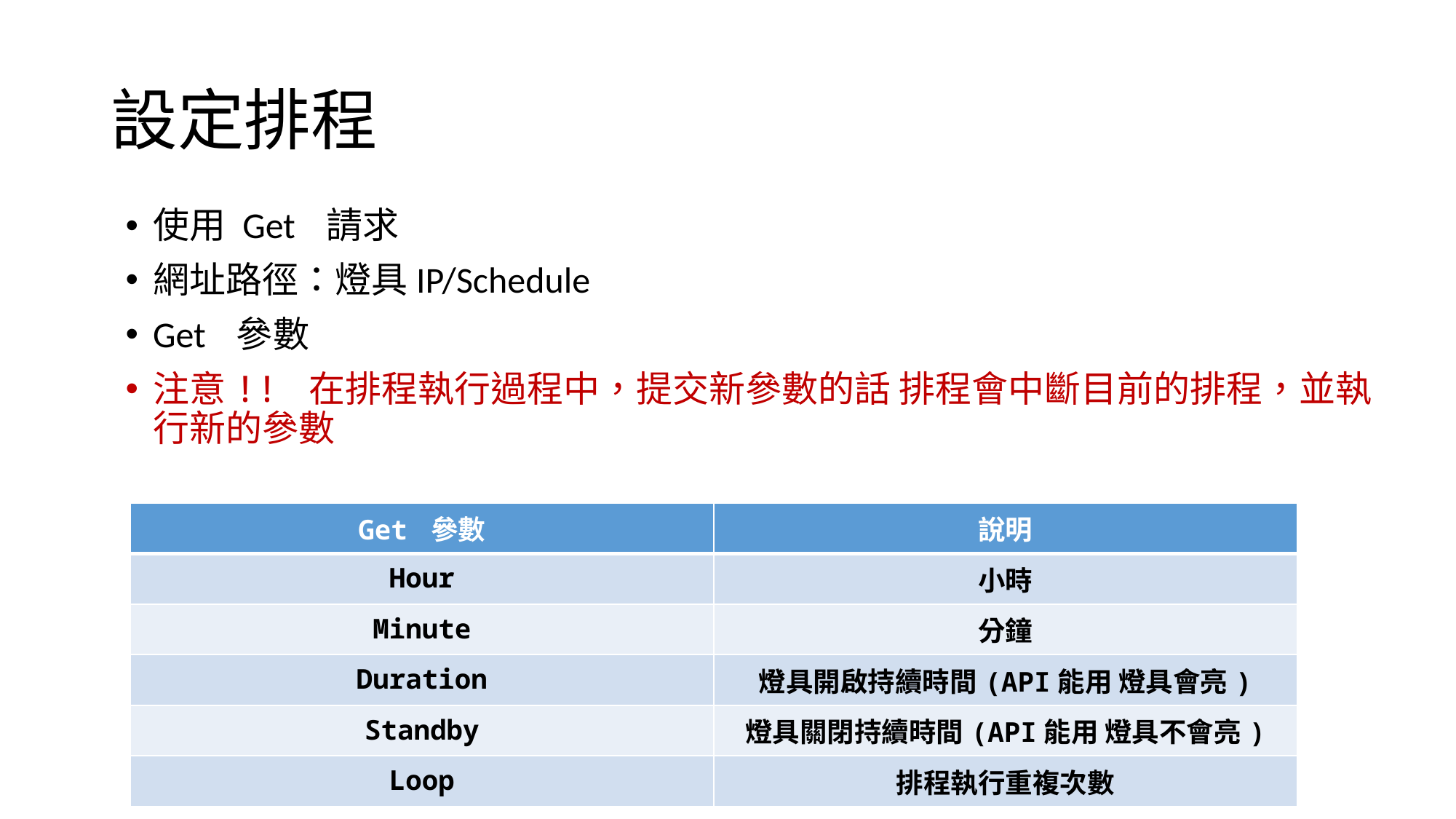

# 設定排程
使用 Get 請求
網址路徑：燈具IP/Schedule
Get 參數
注意!! 在排程執行過程中，提交新參數的話 排程會中斷目前的排程，並執行新的參數
| Get 參數 | 說明 |
| --- | --- |
| Hour | 小時 |
| Minute | 分鐘 |
| Duration | 燈具開啟持續時間(API能用 燈具會亮) |
| Standby | 燈具關閉持續時間(API能用 燈具不會亮) |
| Loop | 排程執行重複次數 |